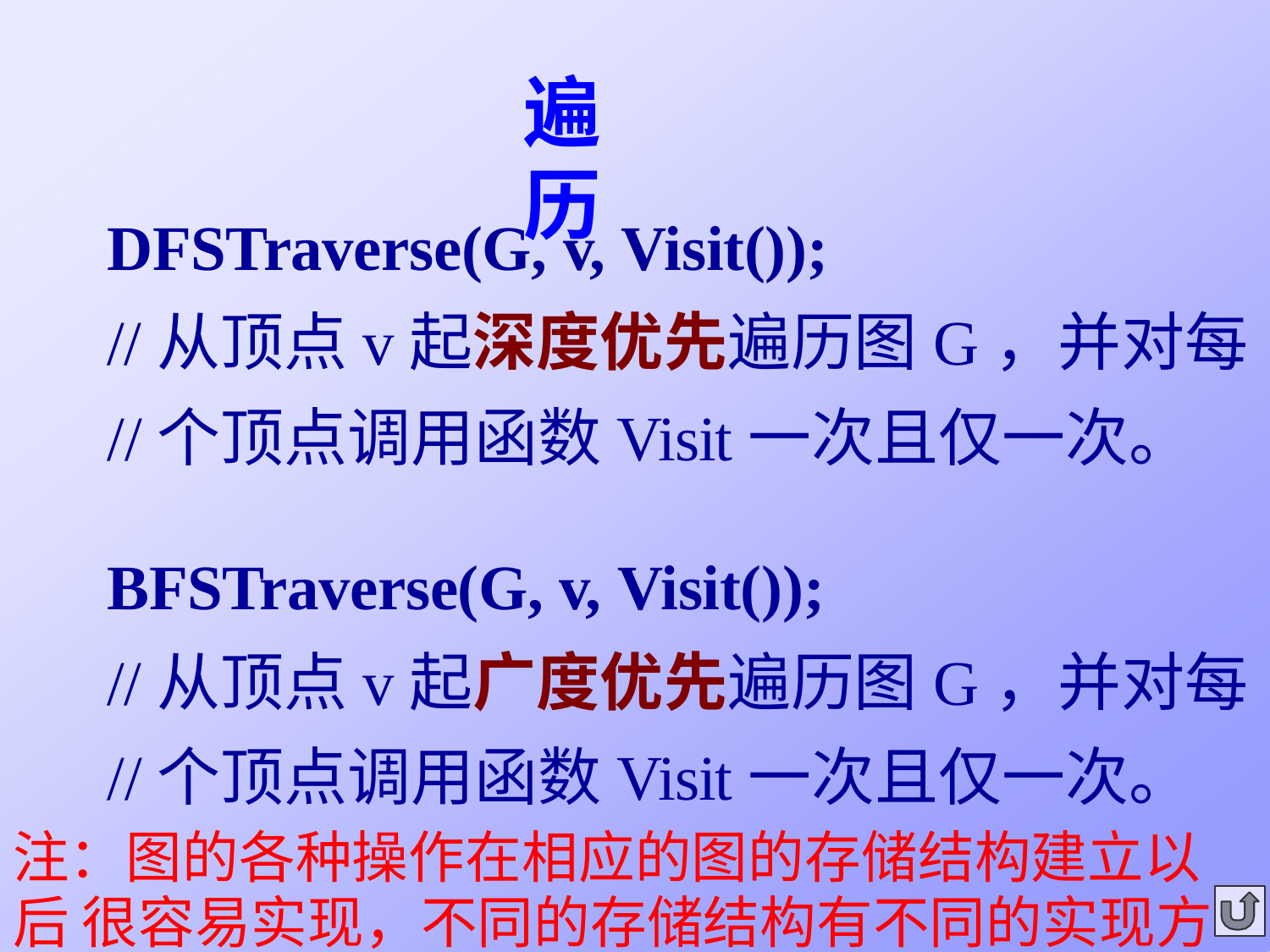

# 遍	历
DFSTraverse(G, v, Visit());
//从顶点v起深度优先遍历图G，并对每
//个顶点调用函数Visit一次且仅一次。

BFSTraverse(G, v, Visit());
//从顶点v起广度优先遍历图G，并对每
//个顶点调用函数Visit一次且仅一次。
注：图的各种操作在相应的图的存储结构建立以后 很容易实现，不同的存储结构有不同的实现方法。